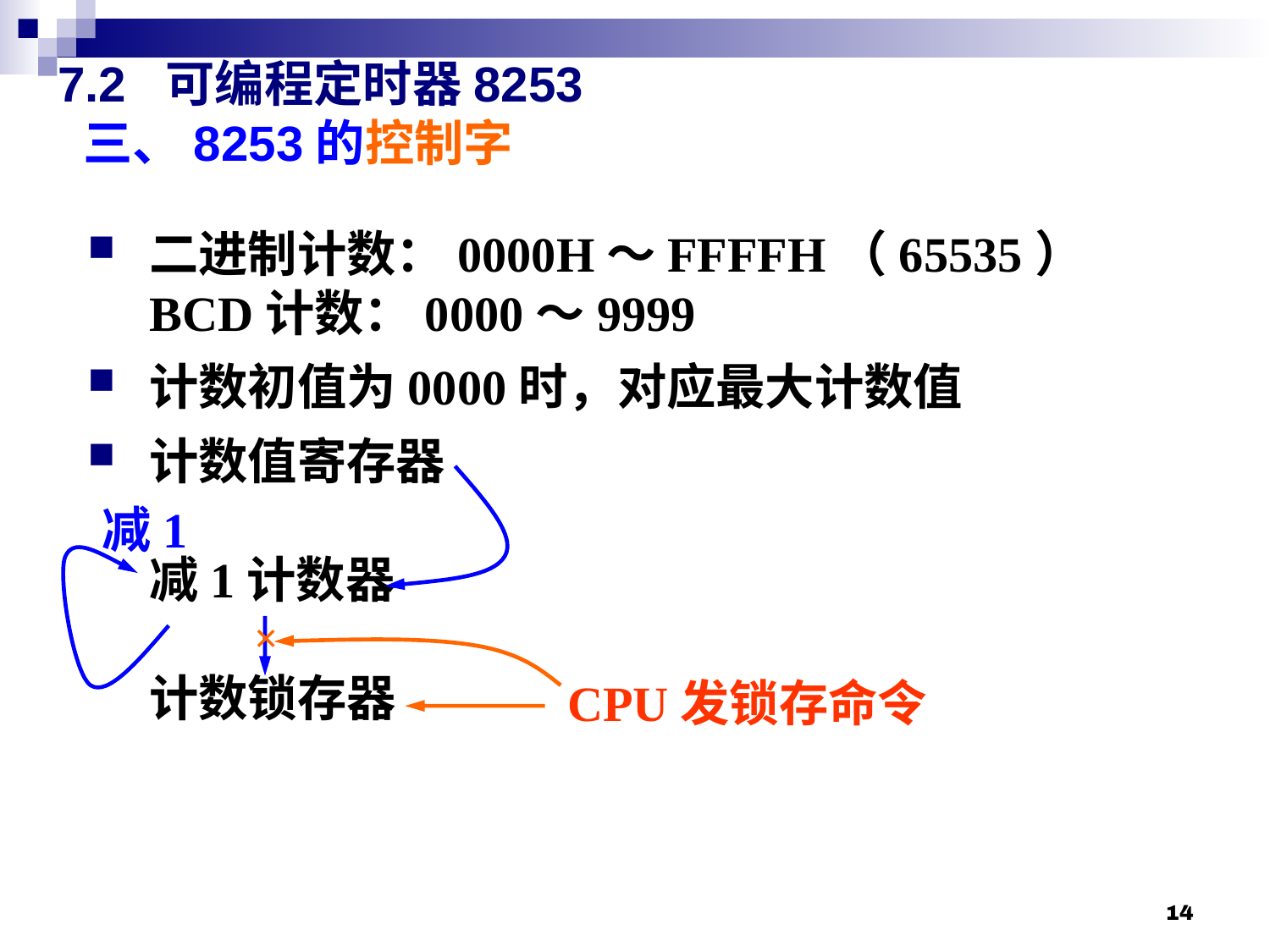

# 7.2  可编程定时器8253 三、8253的控制字
二进制计数：0000H～FFFFH（65535）
BCD计数：0000～9999
计数初值为0000时，对应最大计数值
计数值寄存器
减1计数器
计数锁存器

减1

×

CPU发锁存命令

14